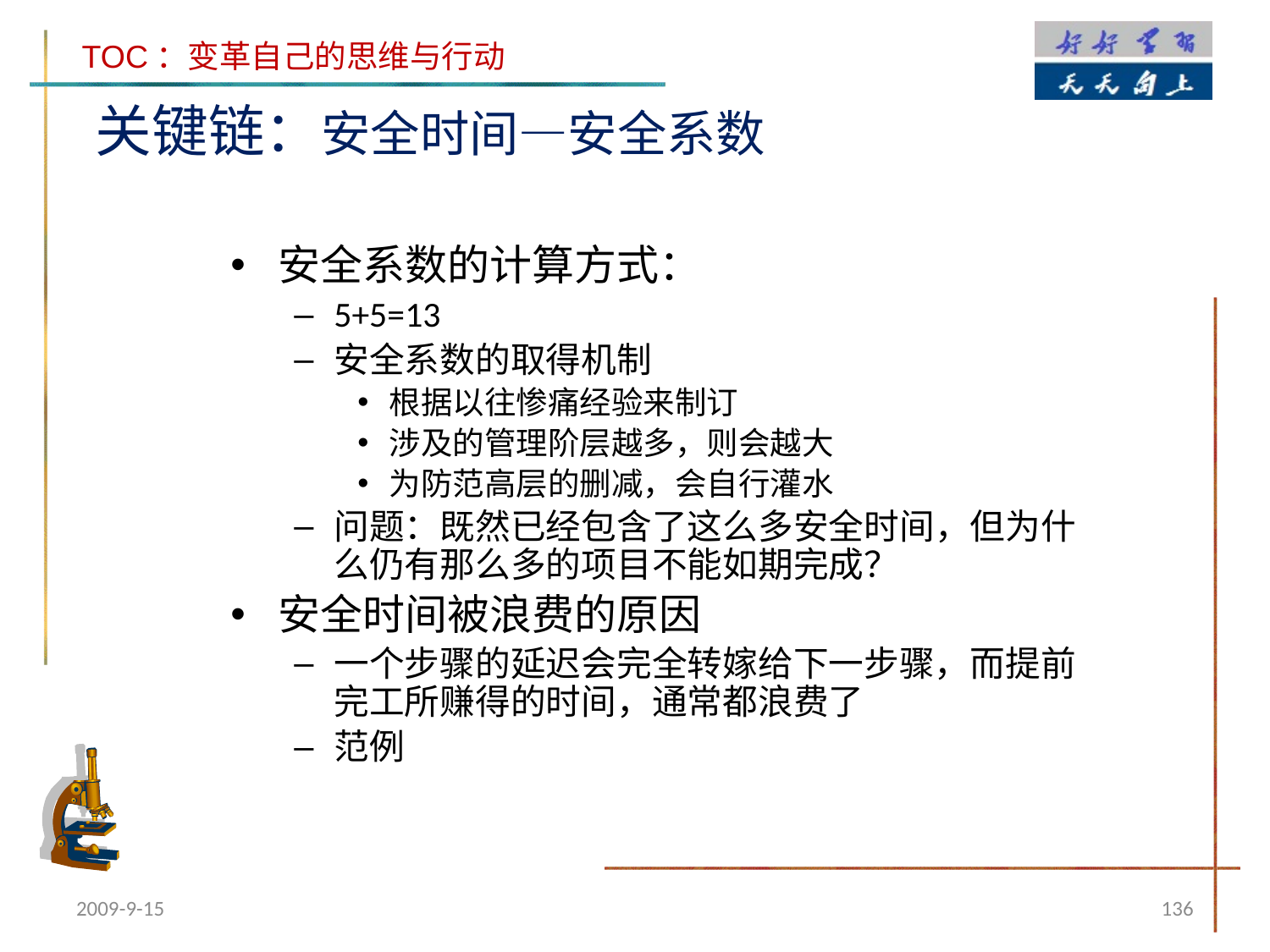

关键链：安全时间—安全系数
安全系数的计算方式：
5+5=13
安全系数的取得机制
根据以往惨痛经验来制订
涉及的管理阶层越多，则会越大
为防范高层的删减，会自行灌水
问题：既然已经包含了这么多安全时间，但为什么仍有那么多的项目不能如期完成？
安全时间被浪费的原因
一个步骤的延迟会完全转嫁给下一步骤，而提前完工所赚得的时间，通常都浪费了
范例
2009-9-15
136